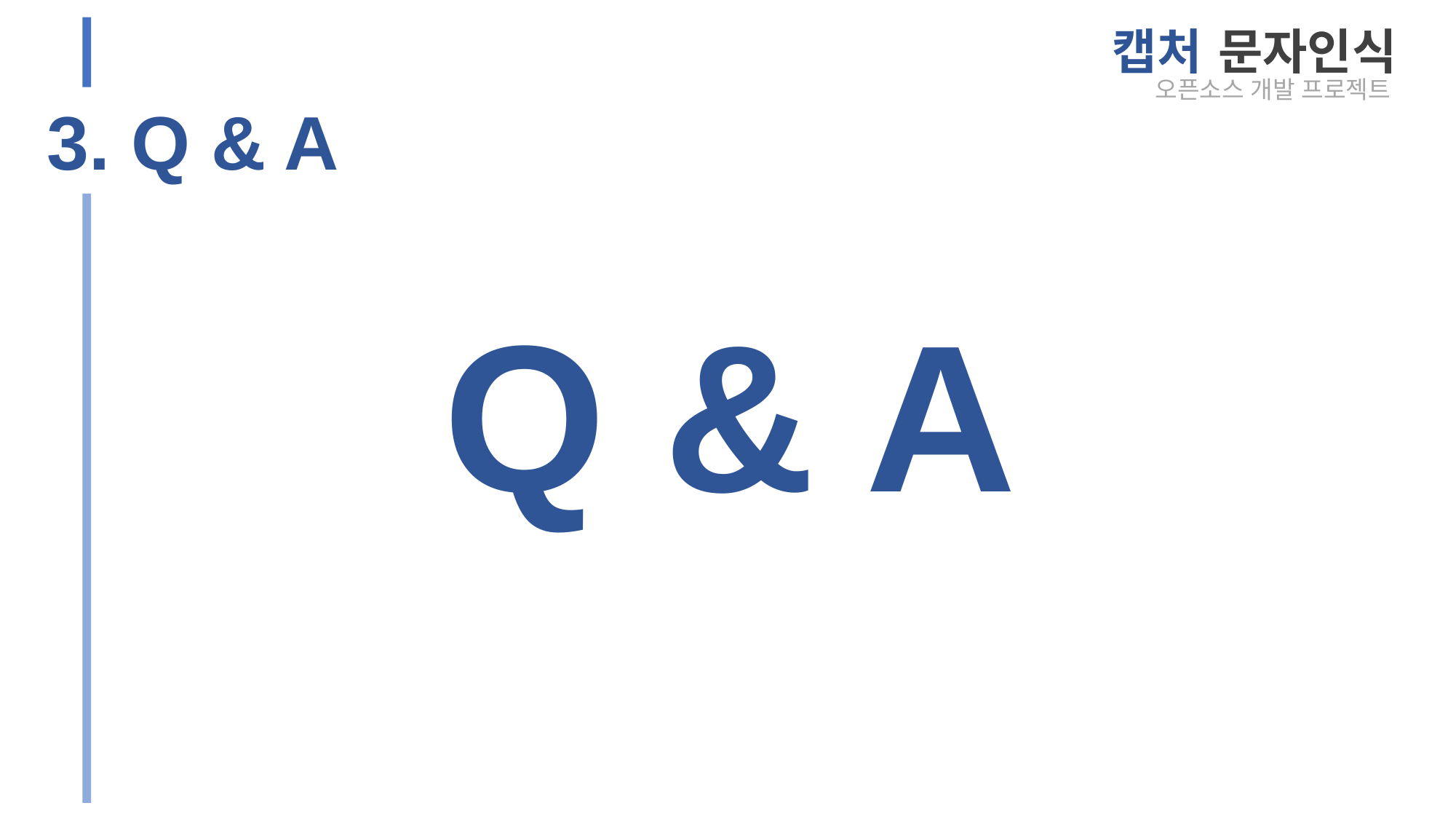

캡처
문자인식

오픈소스 개발 프로젝트
3. Q & A

Q & A